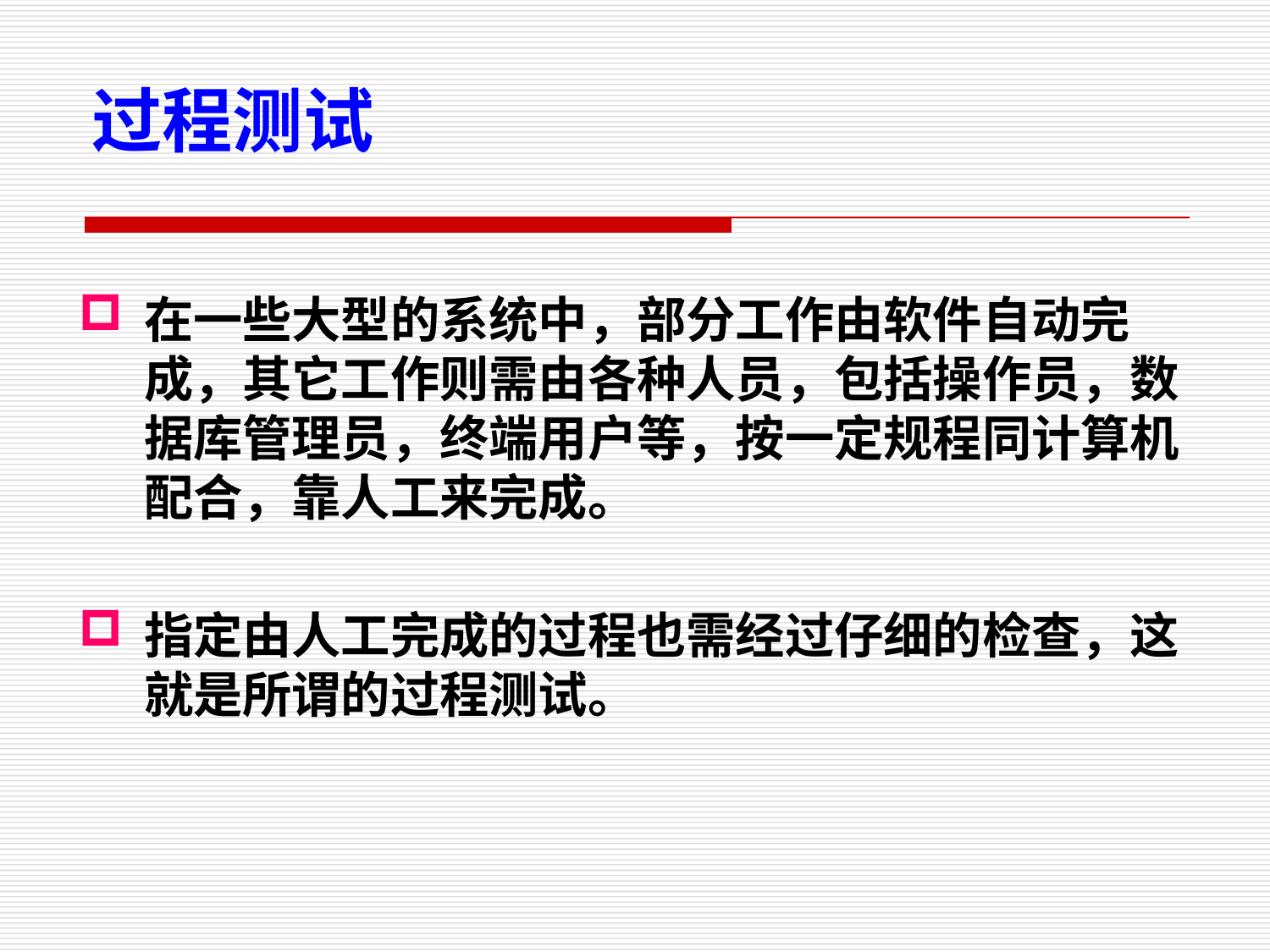

过程测试

在一些大型的系统中，部分工作由软件自动完成，其它工作则需由各种人员，包括操作员，数据库管理员，终端用户等，按一定规程同计算机配合，靠人工来完成。

指定由人工完成的过程也需经过仔细的检查，这就是所谓的过程测试。